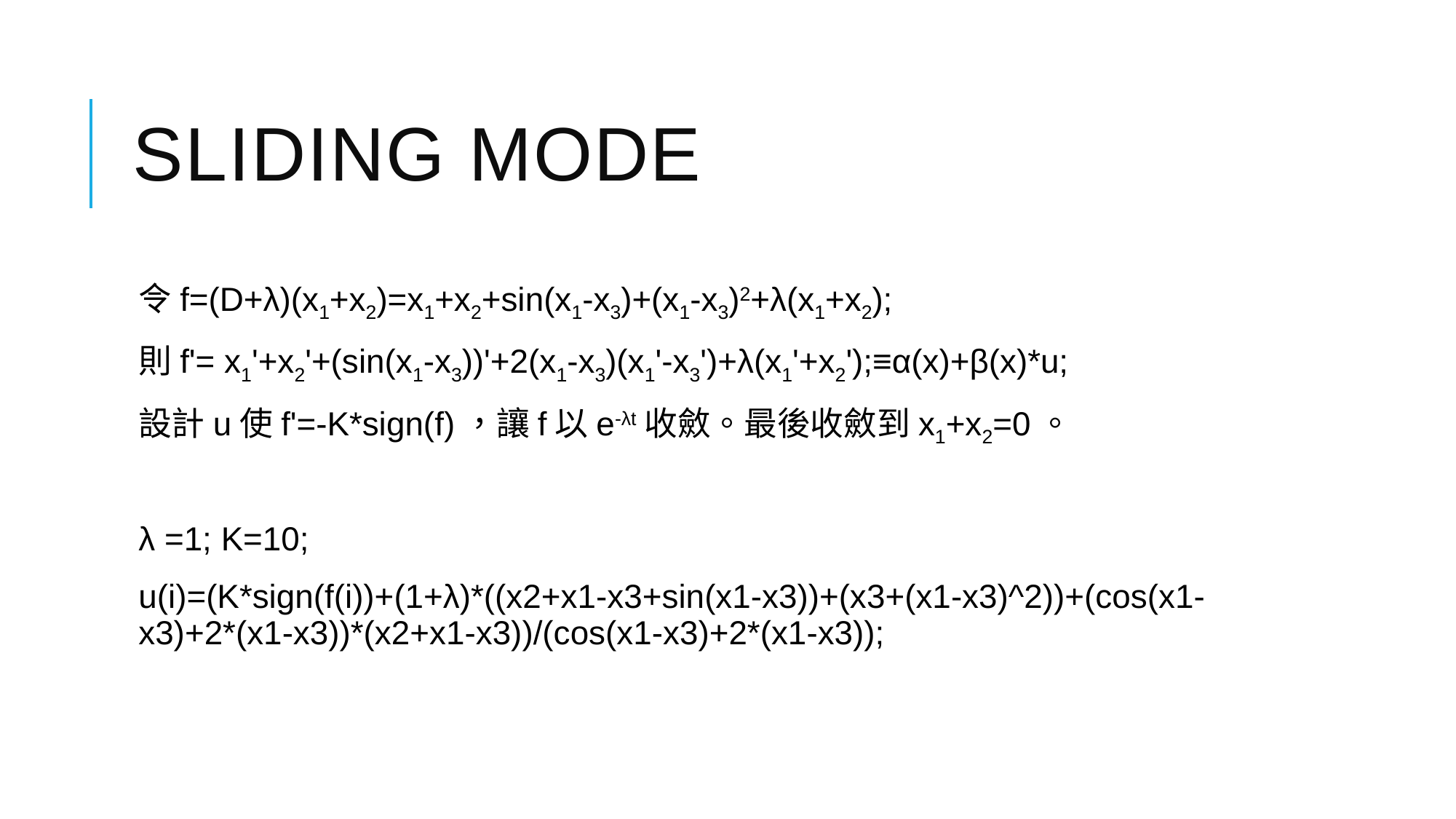

# sliding mode
令f=(D+λ)(x1+x2)=x1+x2+sin(x1-x3)+(x1-x3)2+λ(x1+x2);
則f'= x1'+x2'+(sin(x1-x3))'+2(x1-x3)(x1'-x3')+λ(x1'+x2');≡α(x)+β(x)*u;
設計u使f'=-K*sign(f)，讓f以e-λt收斂。最後收斂到x1+x2=0。

λ =1; K=10;
u(i)=(K*sign(f(i))+(1+λ)*((x2+x1-x3+sin(x1-x3))+(x3+(x1-x3)^2))+(cos(x1-x3)+2*(x1-x3))*(x2+x1-x3))/(cos(x1-x3)+2*(x1-x3));